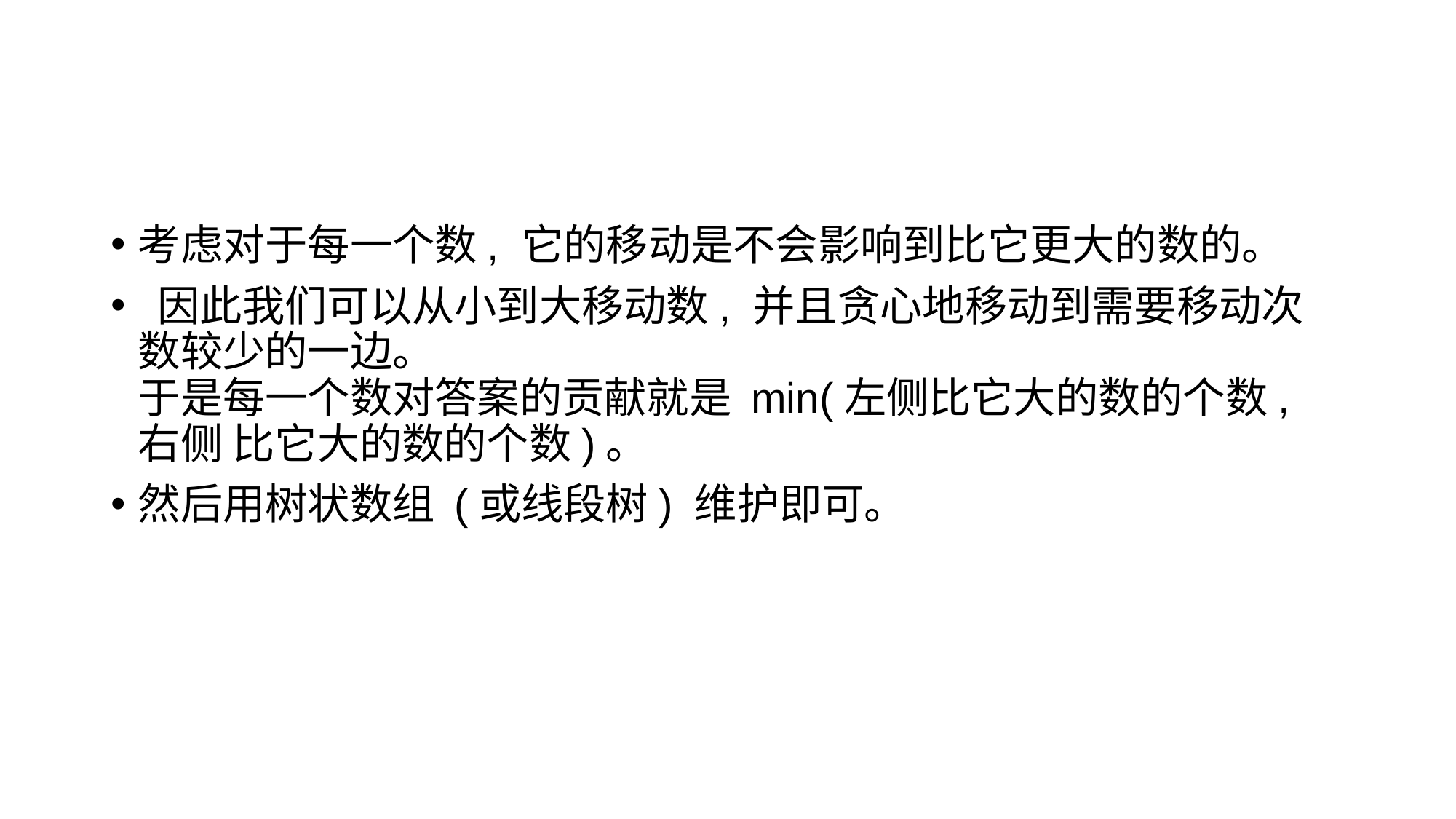

#
考虑对于每一个数, 它的移动是不会影响到比它更大的数的。
 因此我们可以从小到大移动数, 并且贪心地移动到需要移动次数较少的一边。
于是每一个数对答案的贡献就是 min(左侧比它大的数的个数, 右侧 比它大的数的个数)。
然后用树状数组 (或线段树) 维护即可。